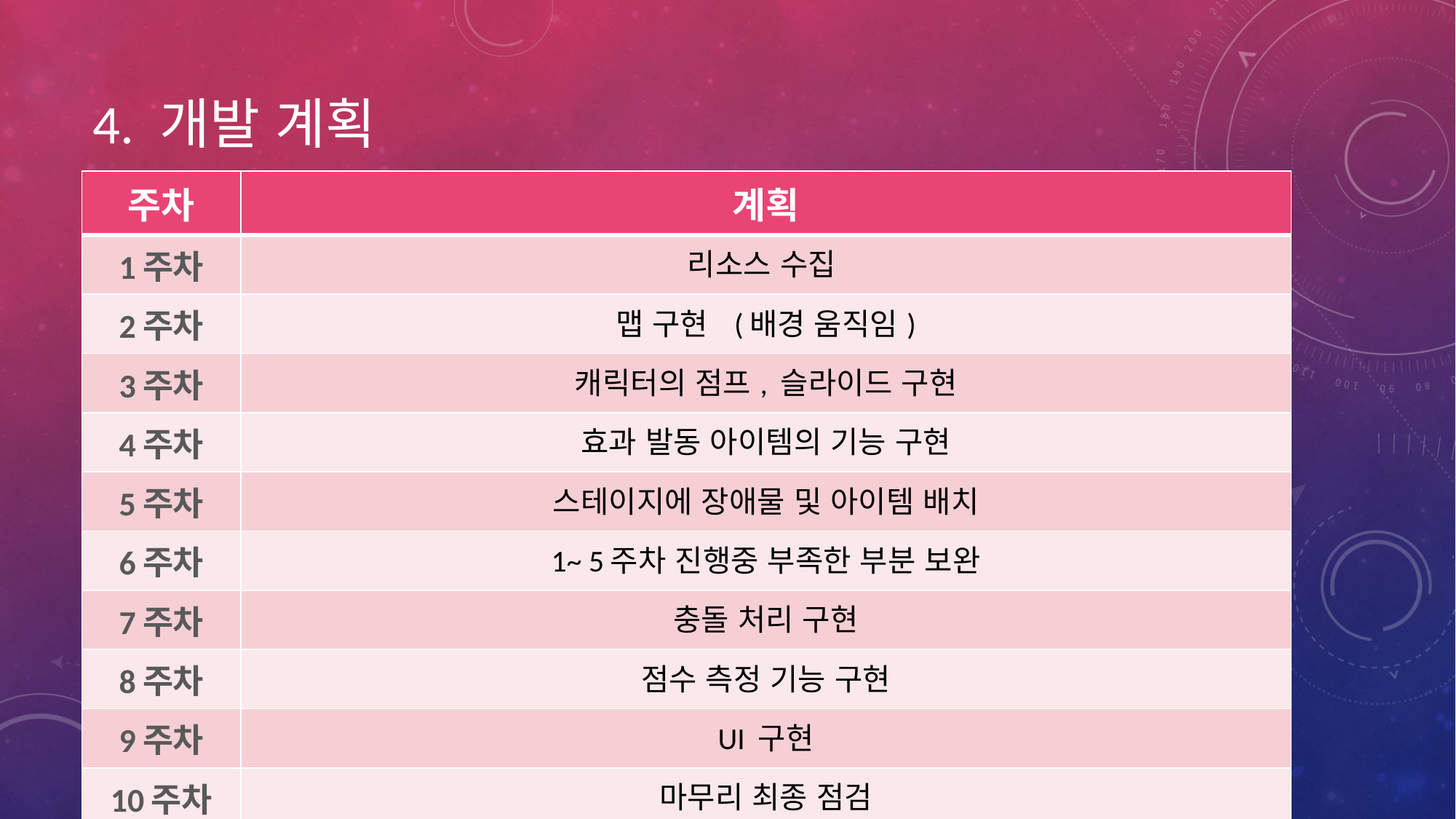

# 4. 개발 계획
| 주차 | 계획 |
| --- | --- |
| 1주차 | 리소스 수집 |
| 2주차 | 맵 구현 (배경 움직임) |
| 3주차 | 캐릭터의 점프, 슬라이드 구현 |
| 4주차 | 효과 발동 아이템의 기능 구현 |
| 5주차 | 스테이지에 장애물 및 아이템 배치 |
| 6주차 | 1~ 5주차 진행중 부족한 부분 보완 |
| 7주차 | 충돌 처리 구현 |
| 8주차 | 점수 측정 기능 구현 |
| 9주차 | UI 구현 |
| 10주차 | 마무리 최종 점검 |